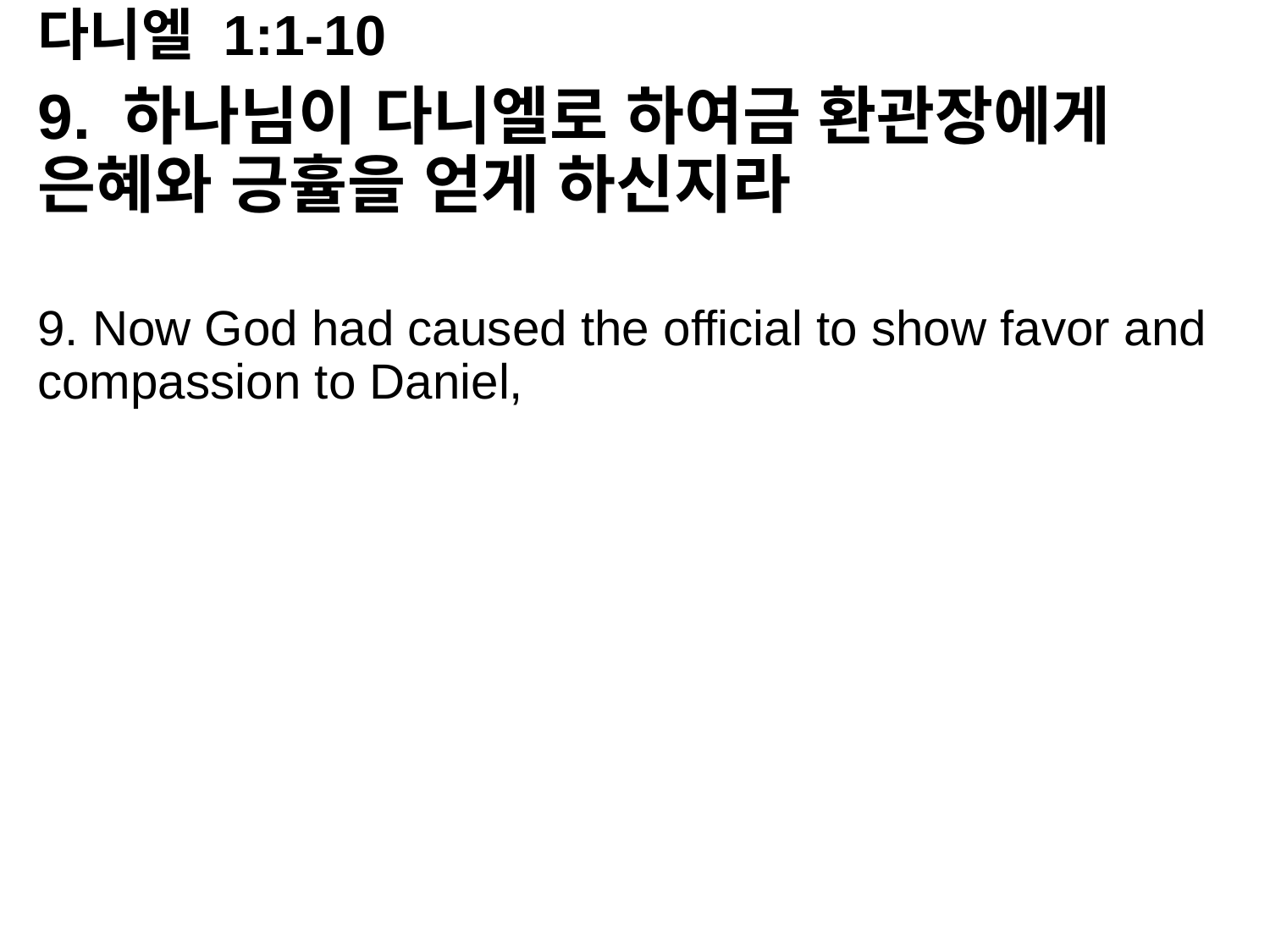

다니엘 1:1-10
9. 하나님이 다니엘로 하여금 환관장에게 은혜와 긍휼을 얻게 하신지라

9. Now God had caused the official to show favor and compassion to Daniel,